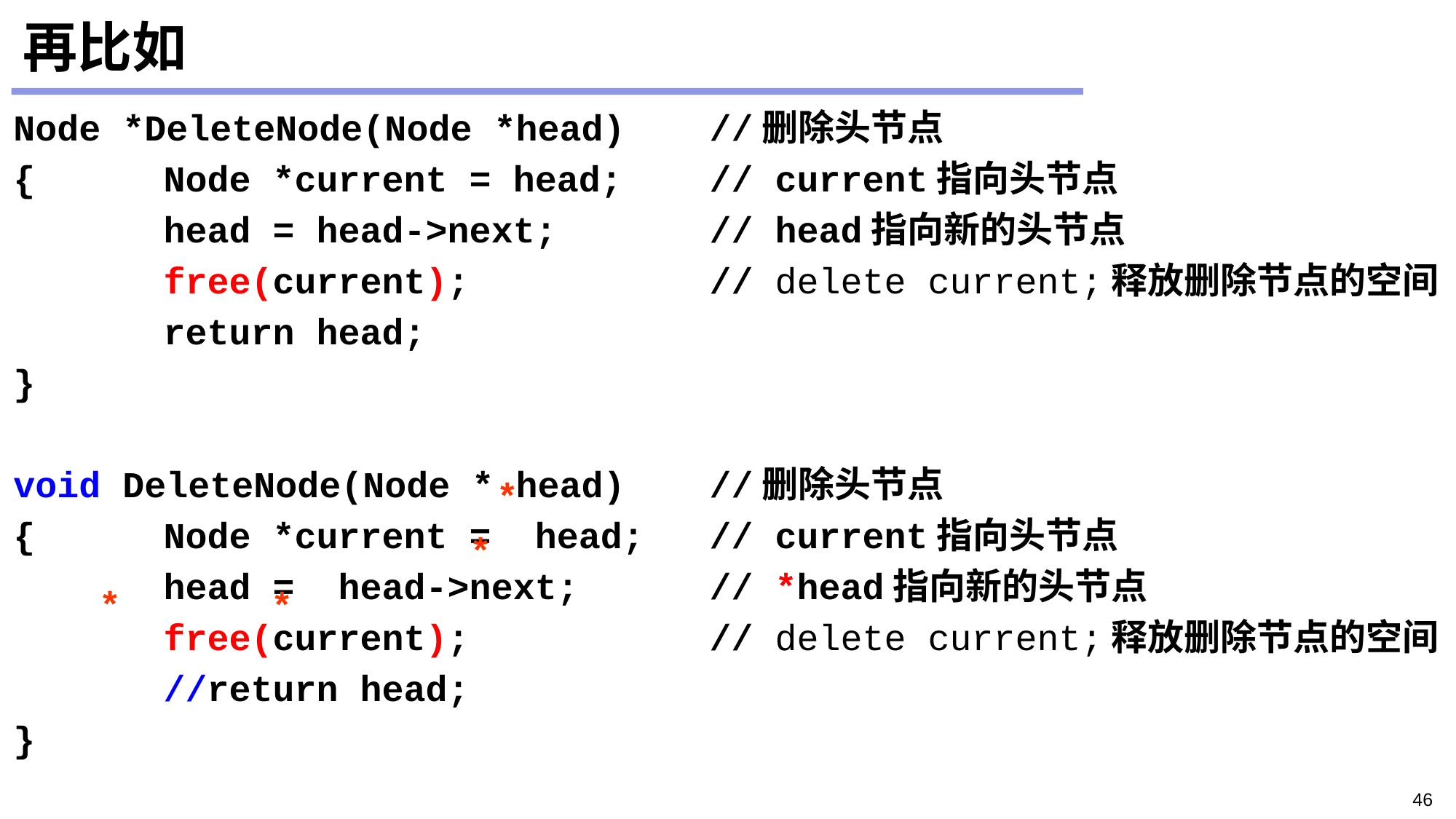

# 再比如
Node *DeleteNode(Node *head) 	//删除头节点
{		Node *current = head;	// current指向头节点
		head = head->next;		// head指向新的头节点
		free(current);			// delete current;释放删除节点的空间
		return head;
}

void DeleteNode(Node * head) 	//删除头节点
{		Node *current =  head;	// current指向头节点
		head =  head->next;		// *head指向新的头节点
		free(current);			// delete current;释放删除节点的空间
		//return head;
}
*
*
*
*
46